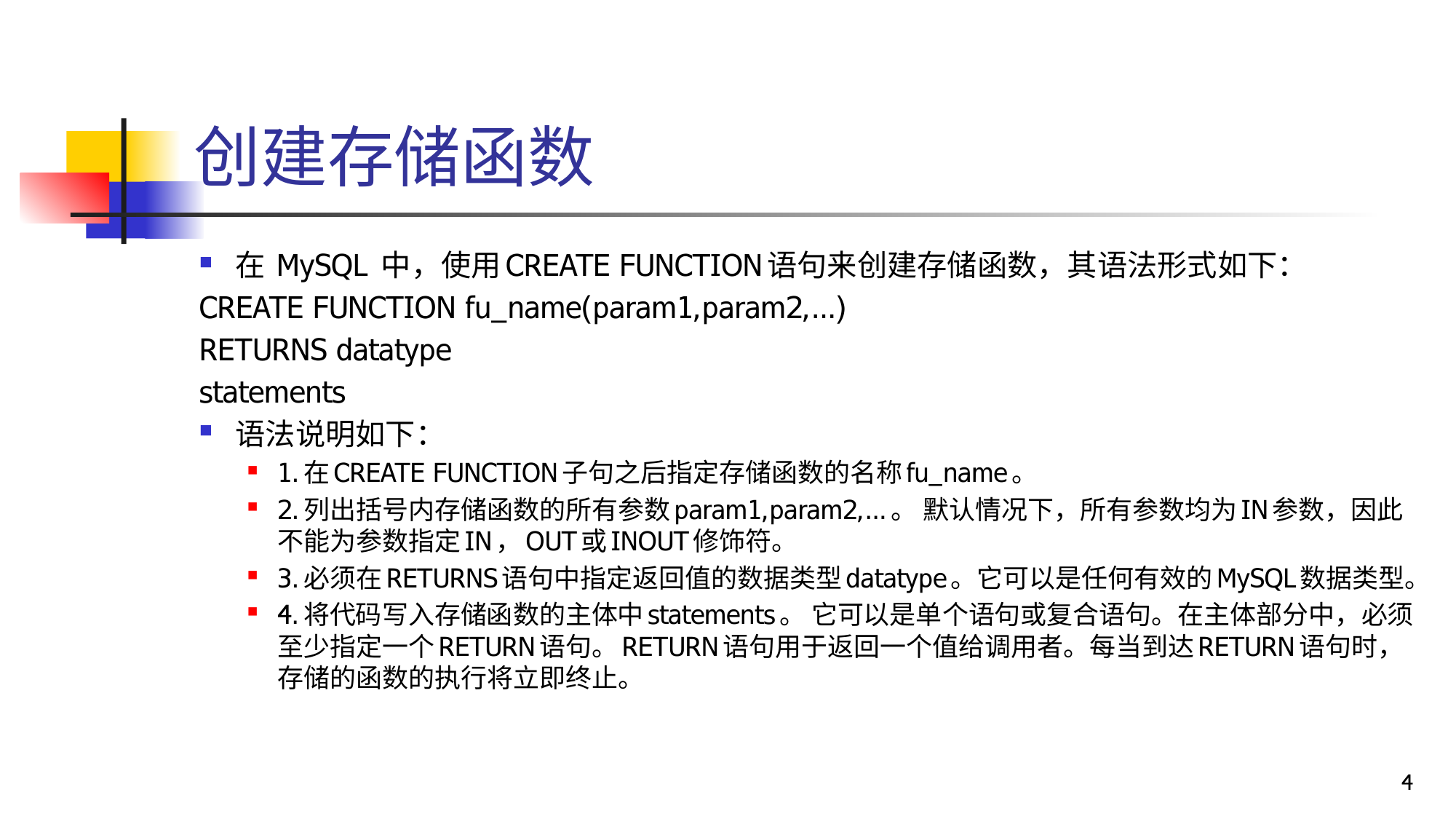

# 创建存储函数
在 MySQL 中，使用CREATE FUNCTION语句来创建存储函数，其语法形式如下：
CREATE FUNCTION fu_name(param1,param2,…)
RETURNS datatype
statements
语法说明如下：
1.在CREATE FUNCTION子句之后指定存储函数的名称fu_name。
2.列出括号内存储函数的所有参数param1,param2,…。 默认情况下，所有参数均为IN参数，因此不能为参数指定IN，OUT或INOUT修饰符。
3.必须在RETURNS语句中指定返回值的数据类型datatype。它可以是任何有效的MySQL数据类型。
4.将代码写入存储函数的主体中statements。 它可以是单个语句或复合语句。在主体部分中，必须至少指定一个RETURN语句。RETURN语句用于返回一个值给调用者。每当到达RETURN语句时，存储的函数的执行将立即终止。

4